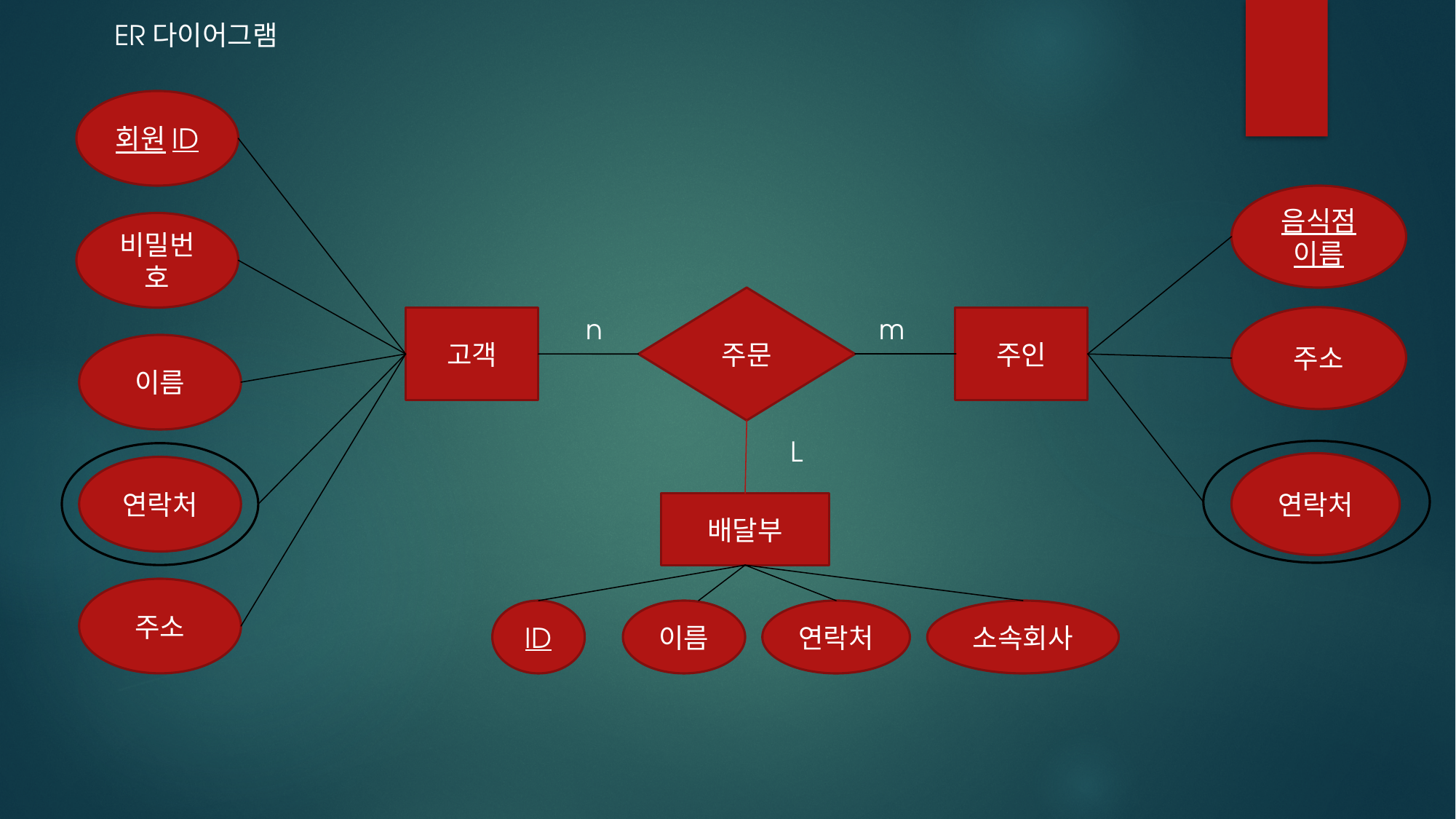

ER다이어그램
회원ID
음식점 이름
비밀번호
주문
n
m
주소
고객
주인
이름
L

연락처
연락처
배달부
주소
ID
이름
연락처
소속회사